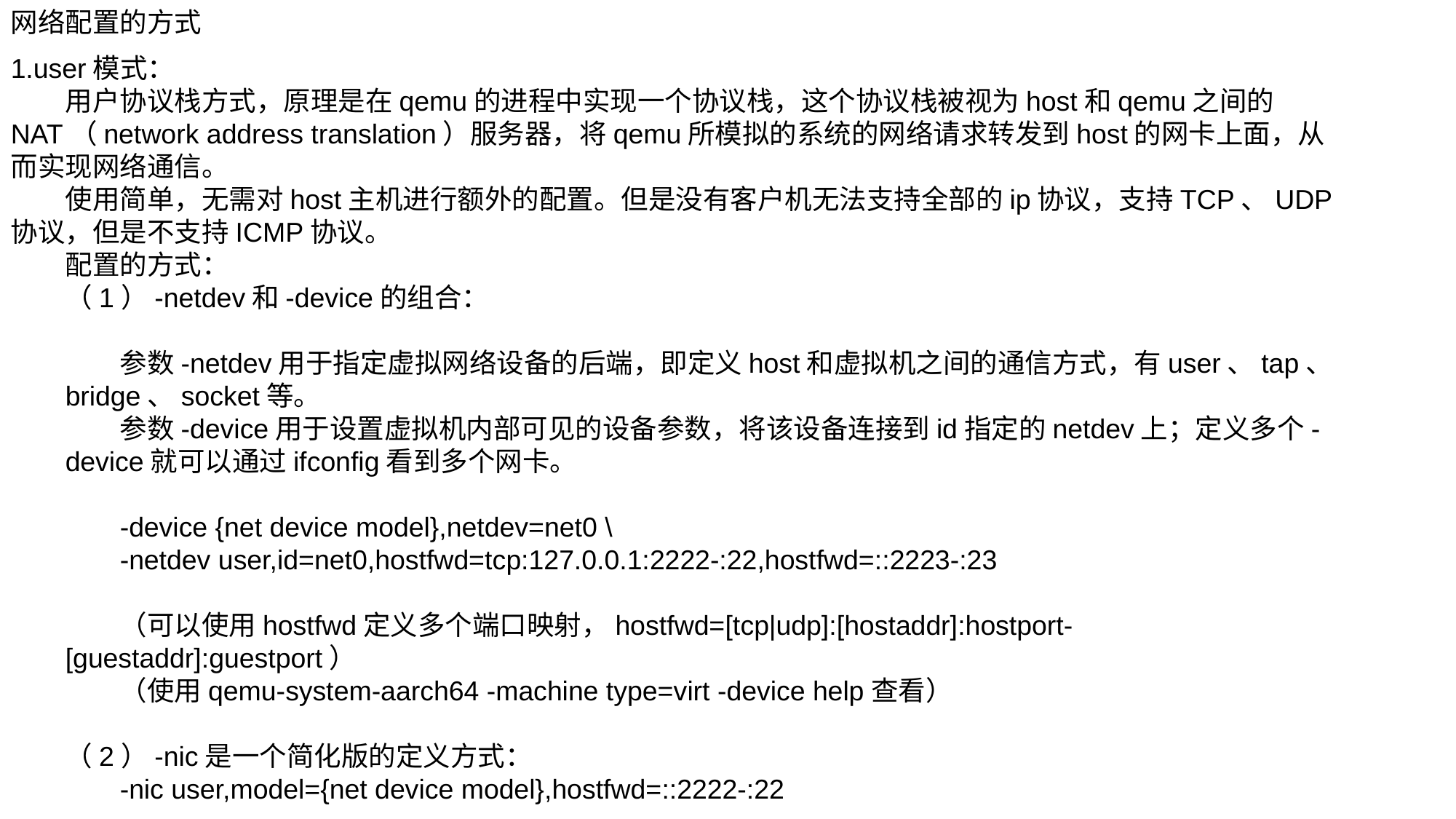

网络配置的方式
1.user模式：
用户协议栈方式，原理是在qemu的进程中实现一个协议栈，这个协议栈被视为host和qemu之间的NAT（network address translation）服务器，将qemu所模拟的系统的网络请求转发到host的网卡上面，从而实现网络通信。
使用简单，无需对host主机进行额外的配置。但是没有客户机无法支持全部的ip协议，支持TCP、UDP协议，但是不支持ICMP协议。
配置的方式：
（1）-netdev和-device的组合：

参数-netdev用于指定虚拟网络设备的后端，即定义host和虚拟机之间的通信方式，有user、tap、bridge、socket等。
参数-device用于设置虚拟机内部可见的设备参数，将该设备连接到id指定的netdev上；定义多个-device就可以通过ifconfig看到多个网卡。

-device {net device model},netdev=net0 \
-netdev user,id=net0,hostfwd=tcp:127.0.0.1:2222-:22,hostfwd=::2223-:23

（可以使用hostfwd定义多个端口映射，hostfwd=[tcp|udp]:[hostaddr]:hostport-[guestaddr]:guestport）
（使用qemu-system-aarch64 -machine type=virt -device help查看）

（2）-nic是一个简化版的定义方式：
-nic user,model={net device model},hostfwd=::2222-:22